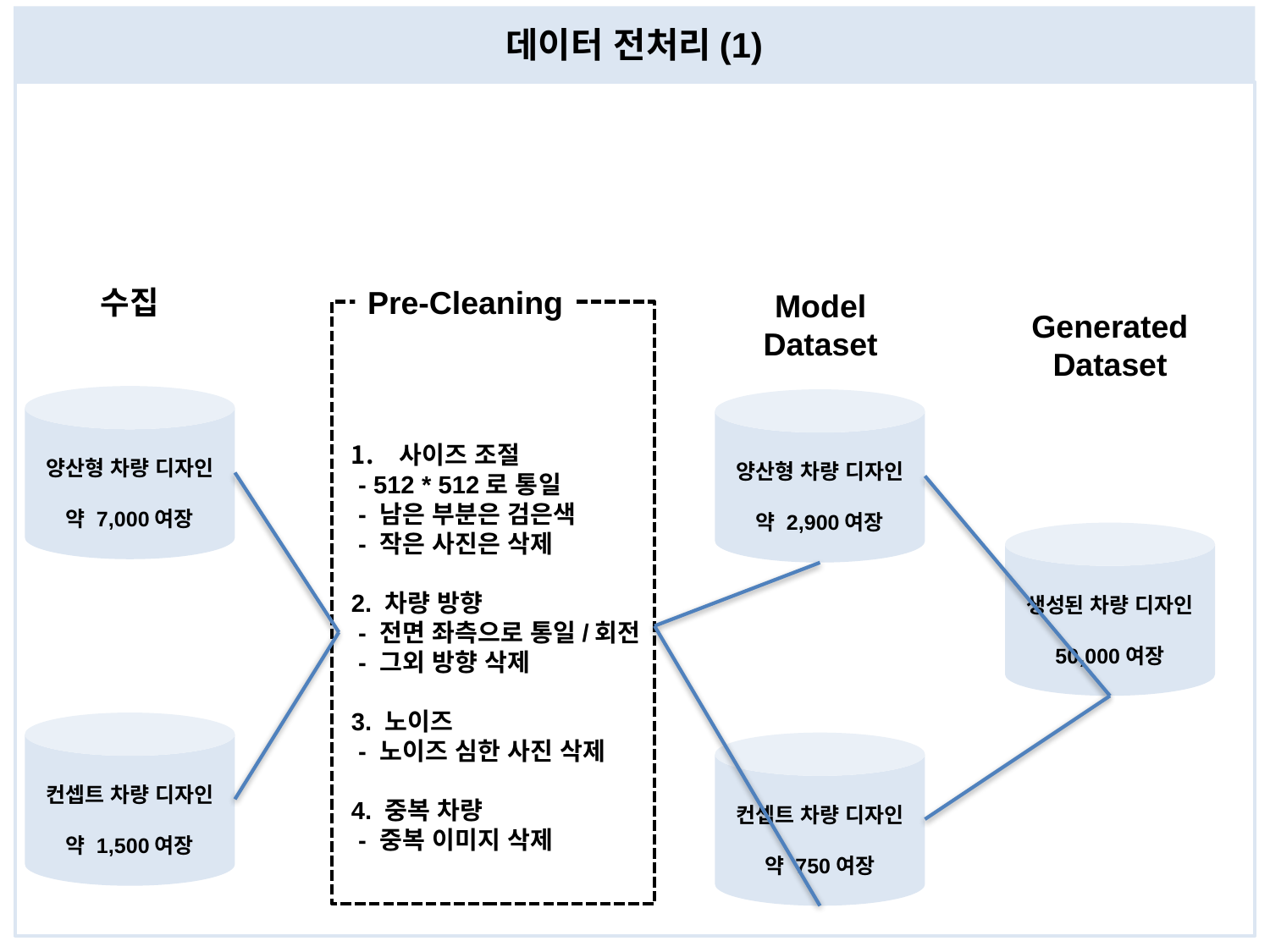

데이터 전처리(1)

수집
Pre-Cleaning

사이즈 조절
 - 512 * 512로 통일
 - 남은 부분은 검은색
 - 작은 사진은 삭제

2. 차량 방향
 - 전면 좌측으로 통일/회전
 - 그외 방향 삭제

3. 노이즈
 - 노이즈 심한 사진 삭제

4. 중복 차량
 - 중복 이미지 삭제
Model
Dataset
Generated
Dataset
양산형 차량 디자인

약 7,000여장
양산형 차량 디자인

약 2,900여장
생성된 차량 디자인

50,000여장
컨셉트 차량 디자인

약 1,500여장
컨셉트 차량 디자인

약 750여장